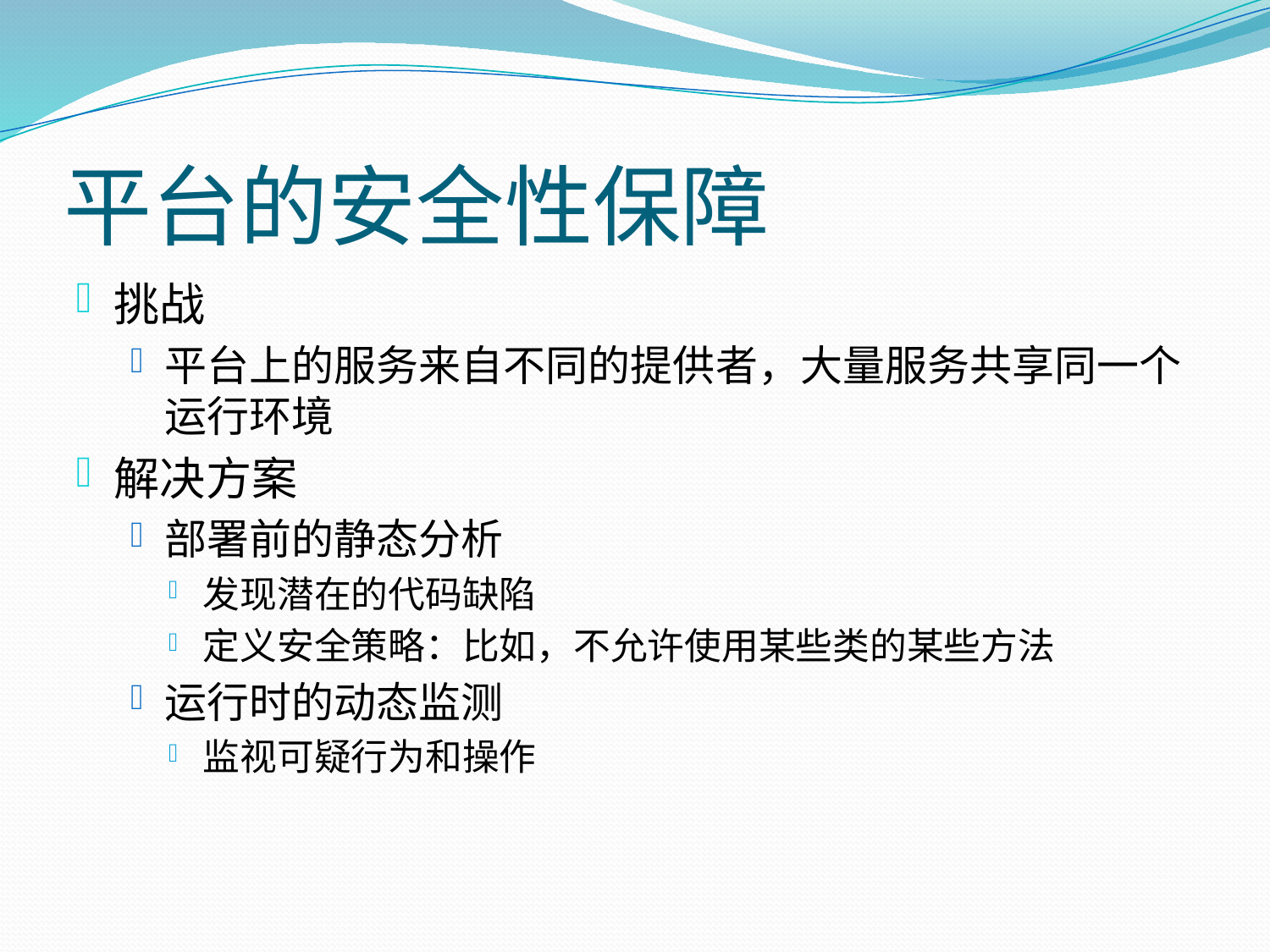

# 平台的安全性保障
挑战
平台上的服务来自不同的提供者，大量服务共享同一个运行环境
解决方案
部署前的静态分析
发现潜在的代码缺陷
定义安全策略：比如，不允许使用某些类的某些方法
运行时的动态监测
监视可疑行为和操作